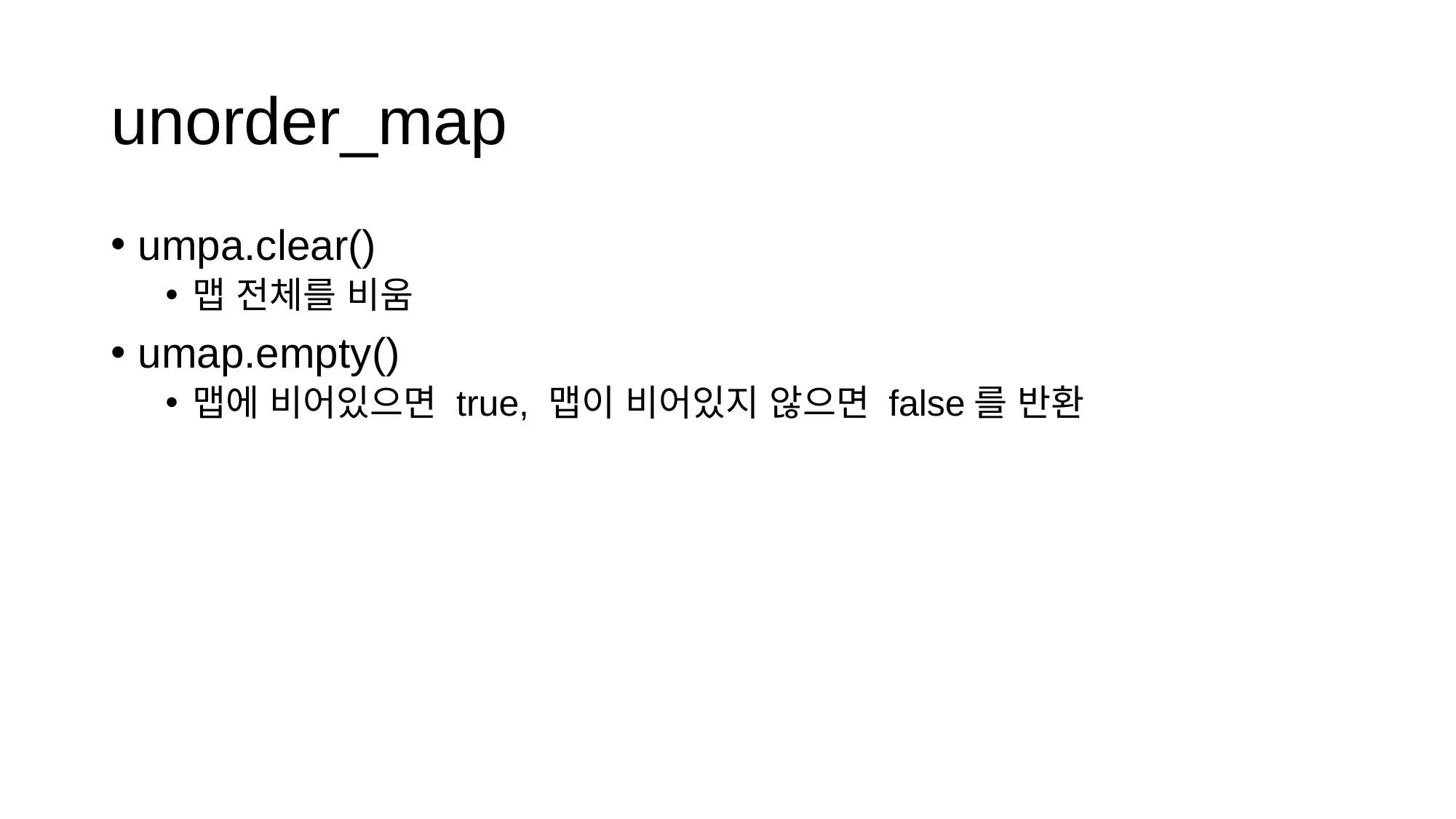

# unorder_map
umpa.clear()
맵 전체를 비움
umap.empty()
맵에 비어있으면 true, 맵이 비어있지 않으면 false를 반환